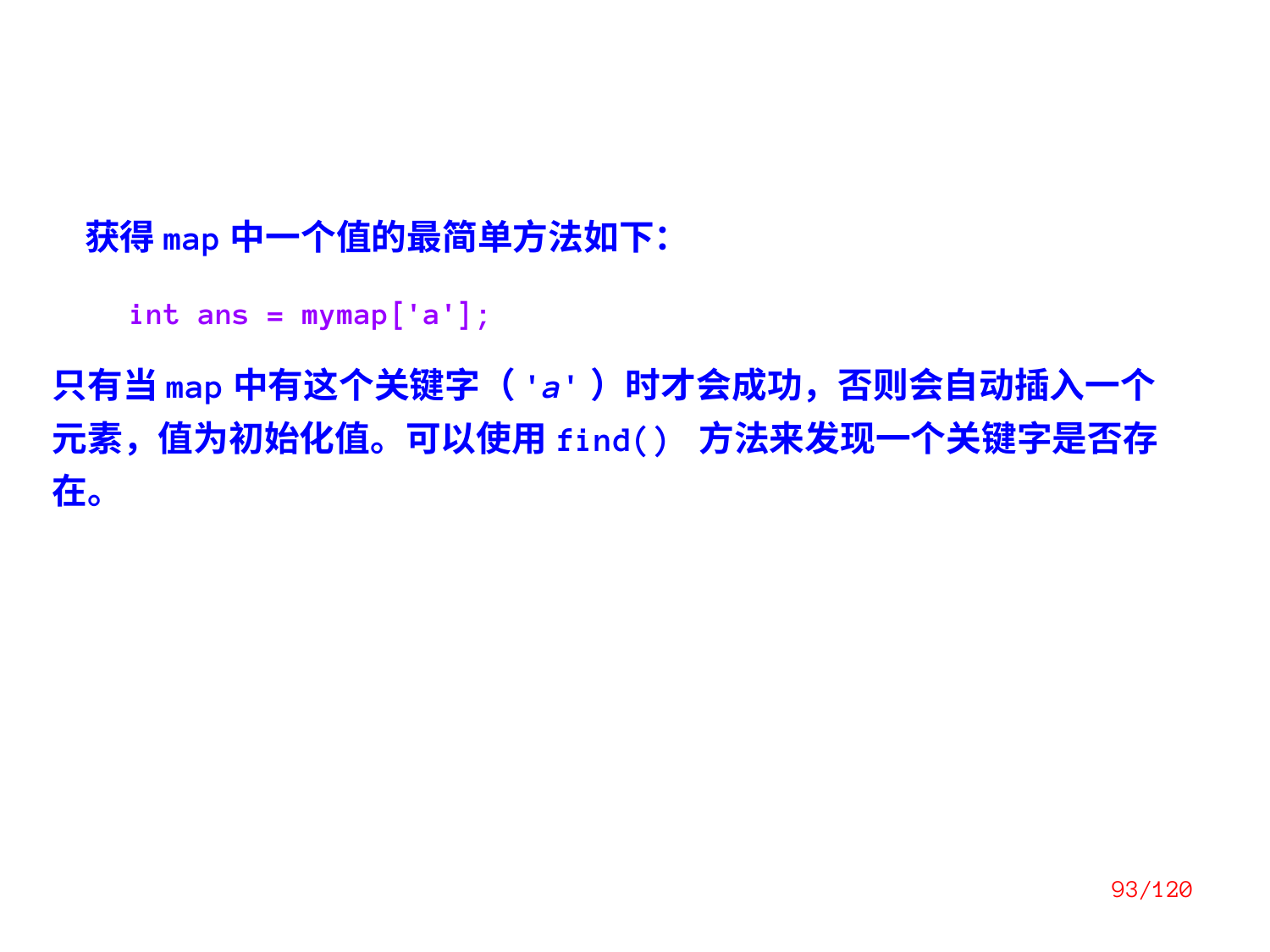

获得map中一个值的最简单方法如下：
    int ans = mymap['a'];
只有当map中有这个关键字（'a'）时才会成功，否则会自动插入一个元素，值为初始化值。可以使用find() 方法来发现一个关键字是否存在。
93/120